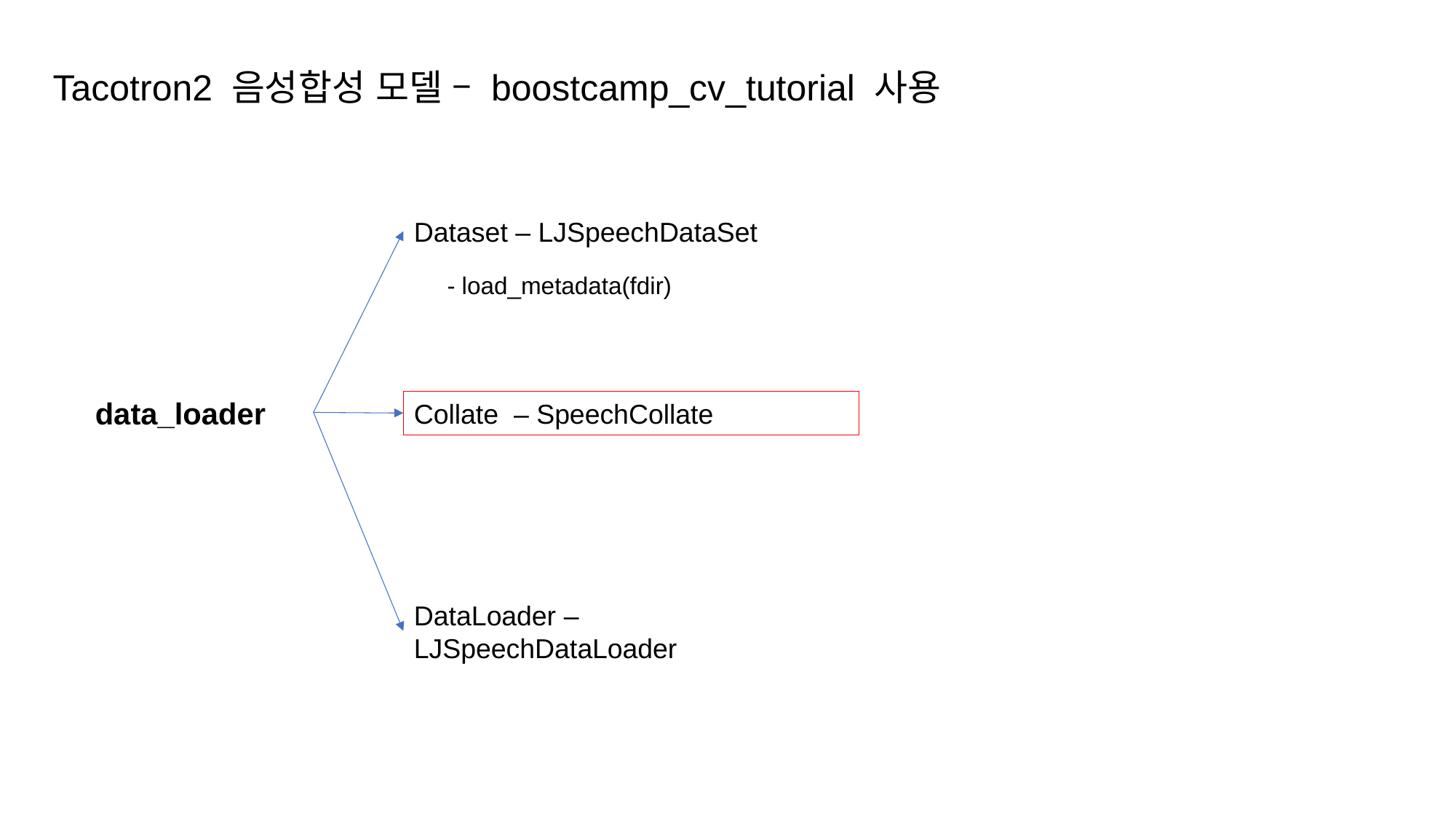

Tacotron2 음성합성 모델 – boostcamp_cv_tutorial 사용
Dataset – LJSpeechDataSet
- load_metadata(fdir)
data_loader
Collate  – SpeechCollate
DataLoader – LJSpeechDataLoader